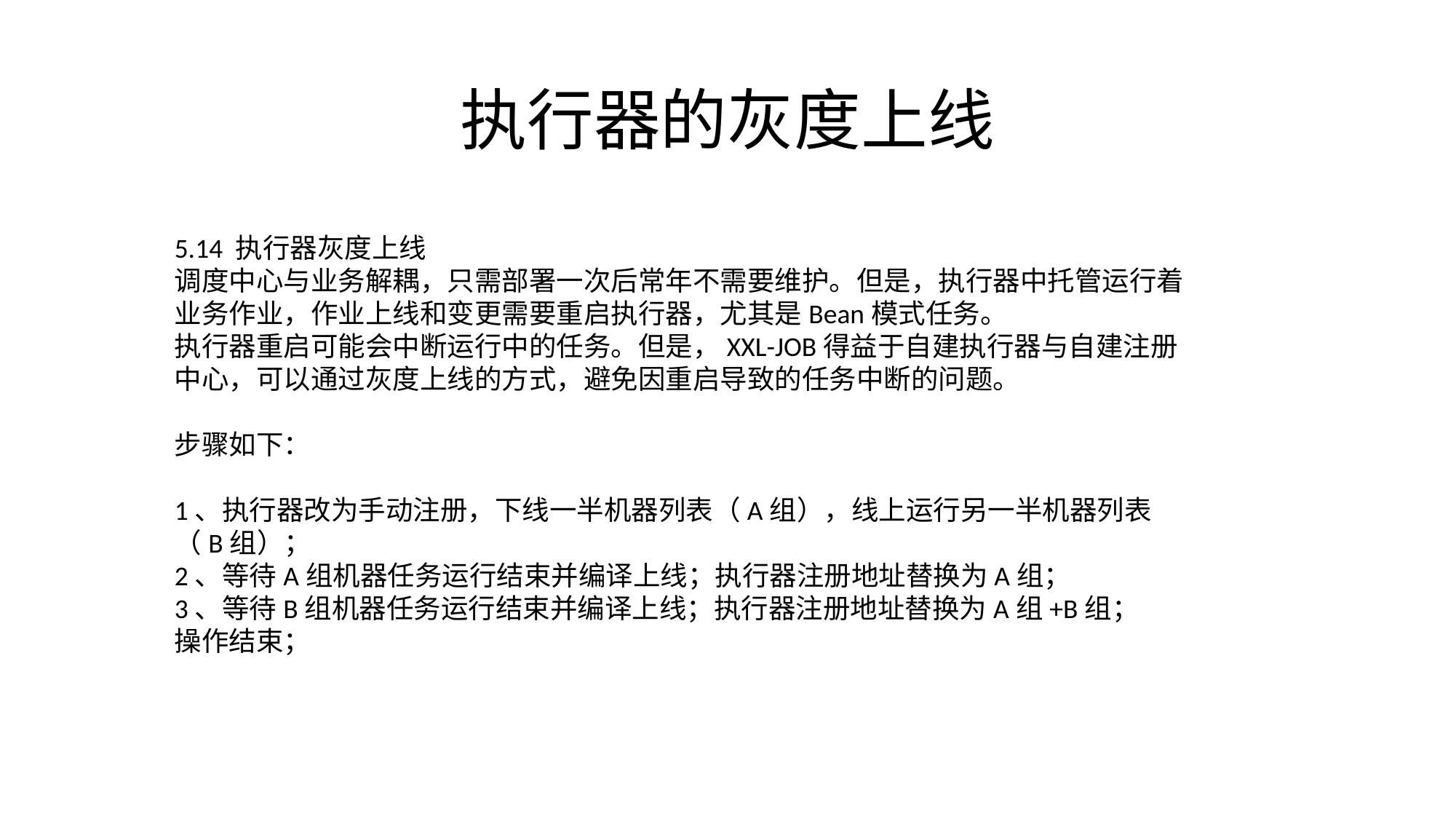

# 执行器的灰度上线
5.14 执行器灰度上线
调度中心与业务解耦，只需部署一次后常年不需要维护。但是，执行器中托管运行着业务作业，作业上线和变更需要重启执行器，尤其是Bean模式任务。
执行器重启可能会中断运行中的任务。但是，XXL-JOB得益于自建执行器与自建注册中心，可以通过灰度上线的方式，避免因重启导致的任务中断的问题。

步骤如下：

1、执行器改为手动注册，下线一半机器列表（A组），线上运行另一半机器列表（B组）；
2、等待A组机器任务运行结束并编译上线；执行器注册地址替换为A组；
3、等待B组机器任务运行结束并编译上线；执行器注册地址替换为A组+B组；
操作结束；